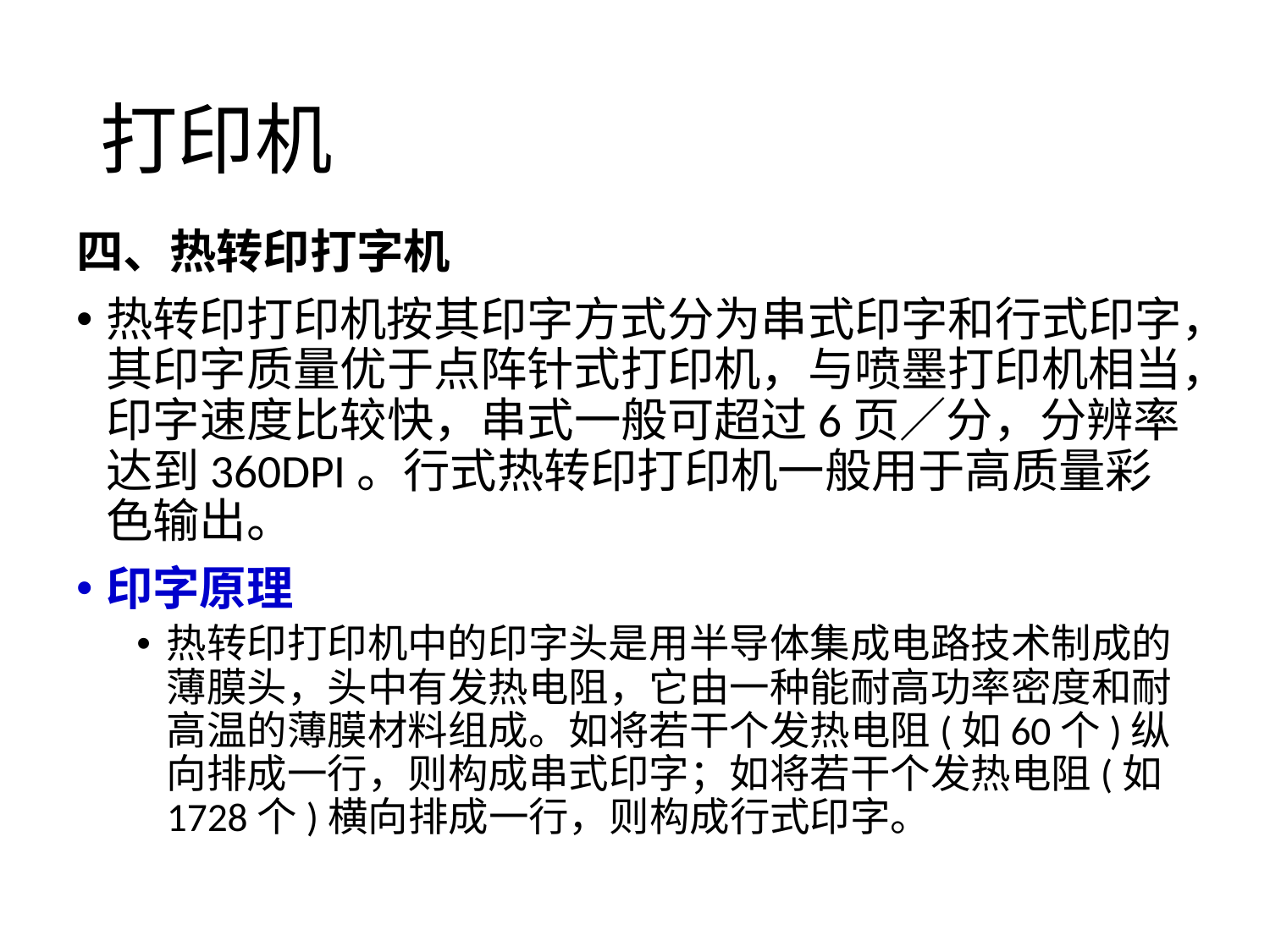

# 打印机
四、热转印打字机
热转印打印机按其印字方式分为串式印字和行式印字，其印字质量优于点阵针式打印机，与喷墨打印机相当，印字速度比较快，串式一般可超过6页／分，分辨率达到360DPI。行式热转印打印机一般用于高质量彩色输出。
印字原理
热转印打印机中的印字头是用半导体集成电路技术制成的薄膜头，头中有发热电阻，它由一种能耐高功率密度和耐高温的薄膜材料组成。如将若干个发热电阻(如60个)纵向排成一行，则构成串式印字；如将若干个发热电阻(如1728个)横向排成一行，则构成行式印字。